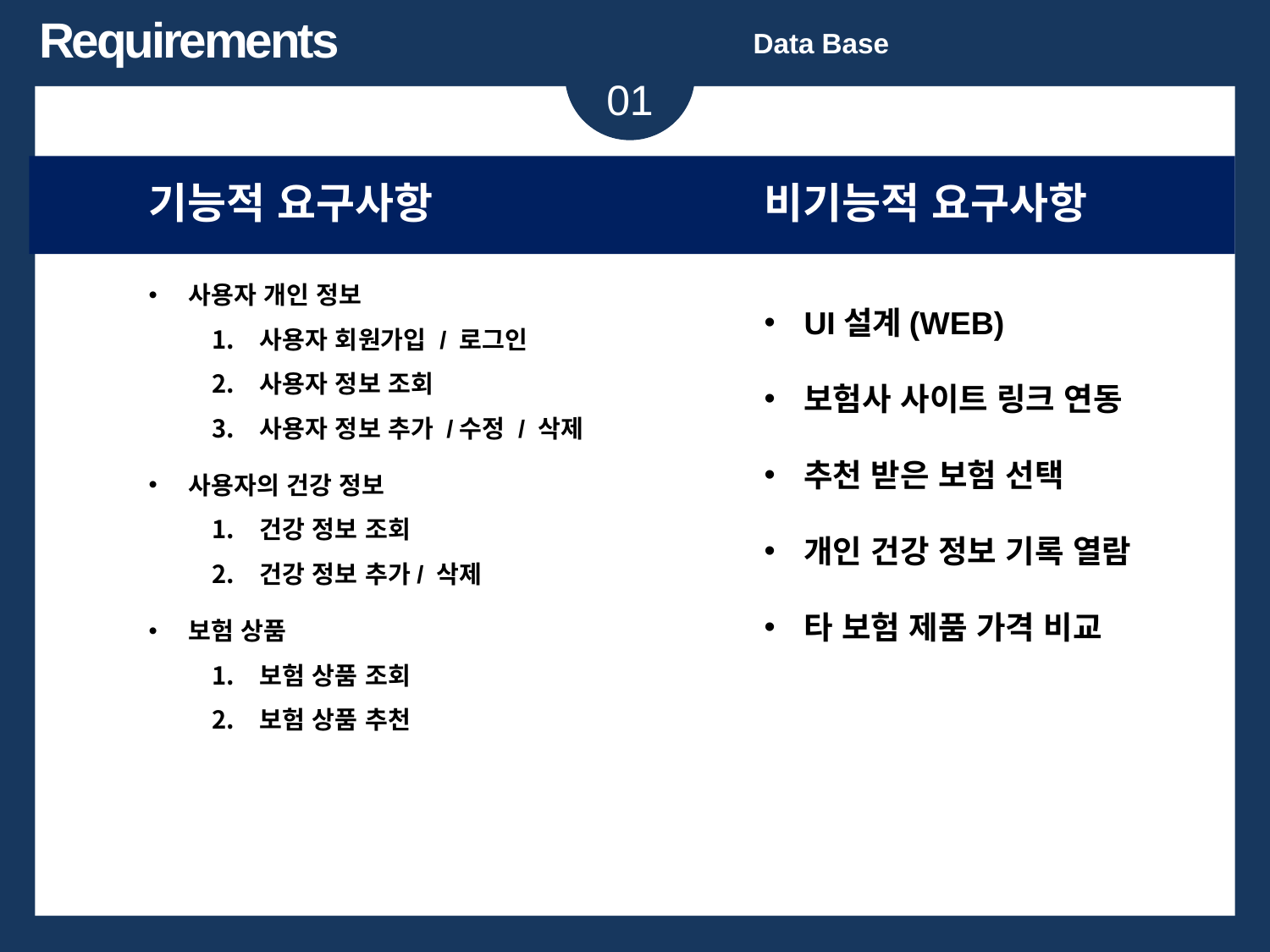

Requirements

Data Base
01

기능적 요구사항

사용자 개인 정보
사용자 회원가입 / 로그인
사용자 정보 조회
사용자 정보 추가 /수정 / 삭제

사용자의 건강 정보
건강 정보 조회
건강 정보 추가/ 삭제

보험 상품
보험 상품 조회
보험 상품 추천
비기능적 요구사항

UI설계(WEB)
보험사 사이트 링크 연동
추천 받은 보험 선택
개인 건강 정보 기록 열람
타 보험 제품 가격 비교